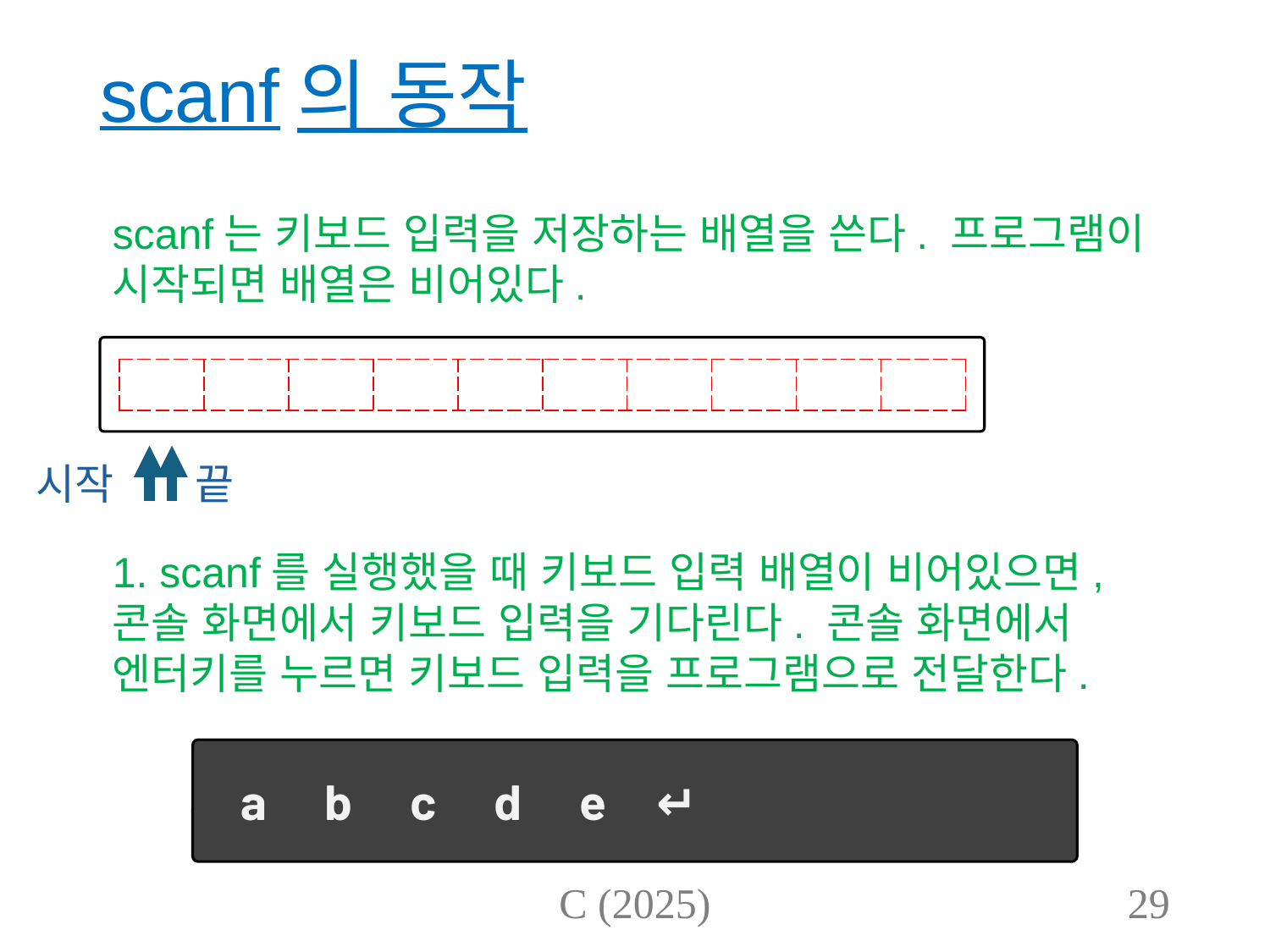

# scanf의 동작
scanf는 키보드 입력을 저장하는 배열을 쓴다. 프로그램이
시작되면 배열은 비어있다.

|  |  |  |  |  |  |  |  |  |  |
| --- | --- | --- | --- | --- | --- | --- | --- | --- | --- |
끝
시작
1. scanf를 실행했을 때 키보드 입력 배열이 비어있으면,
콘솔 화면에서 키보드 입력을 기다린다. 콘솔 화면에서
엔터키를 누르면 키보드 입력을 프로그램으로 전달한다.

| a | b | c | d | e | ↵ |  |  |  |  |
| --- | --- | --- | --- | --- | --- | --- | --- | --- | --- |
C (2025)
29